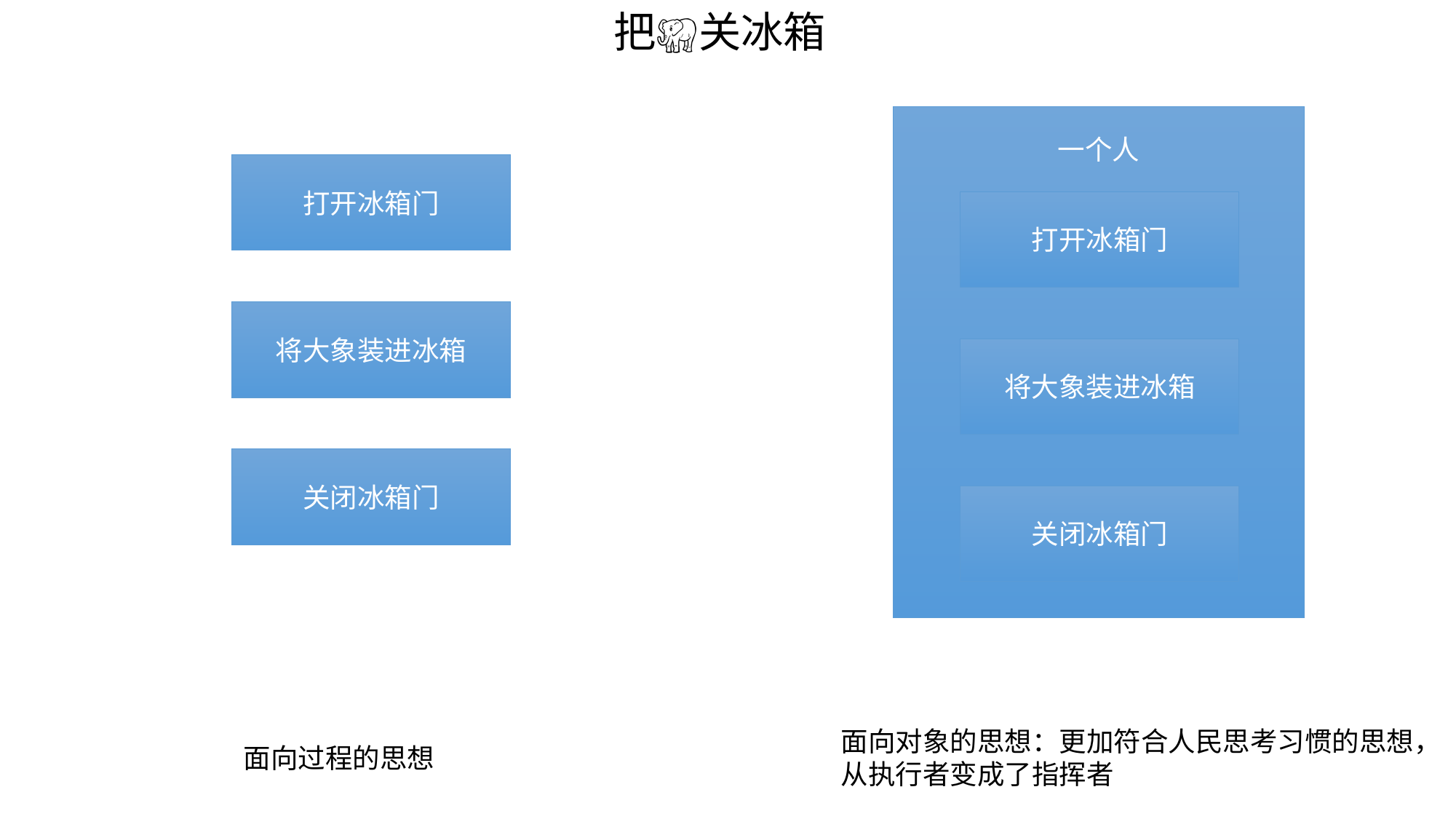

把🐘关冰箱
一个人

打开冰箱门
打开冰箱门
将大象装进冰箱
将大象装进冰箱
关闭冰箱门
关闭冰箱门
面向对象的思想：更加符合人民思考习惯的思想，
从执行者变成了指挥者
面向过程的思想